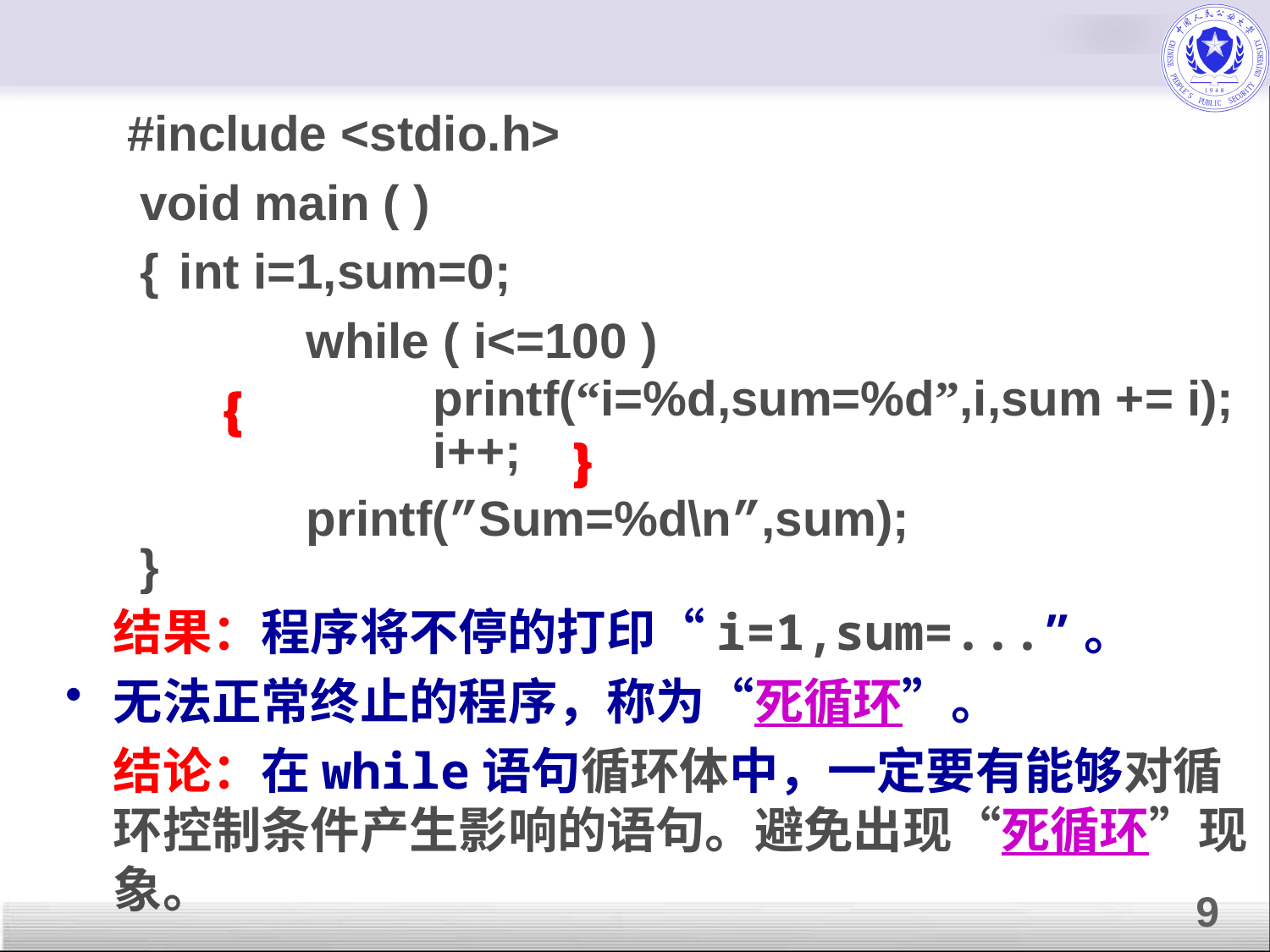

#include <stdio.h>
void main ( )
{ 	int i=1,sum=0;
		while ( i<=100 )
			printf(“i=%d,sum=%d”,i,sum += i);
			i++;
		printf(”Sum=%d\n”,sum);
}
	结果：程序将不停的打印“i=1,sum=...”。
无法正常终止的程序，称为“死循环”。
	结论：在while语句循环体中，一定要有能够对循环控制条件产生影响的语句。避免出现“死循环”现象。
{
}